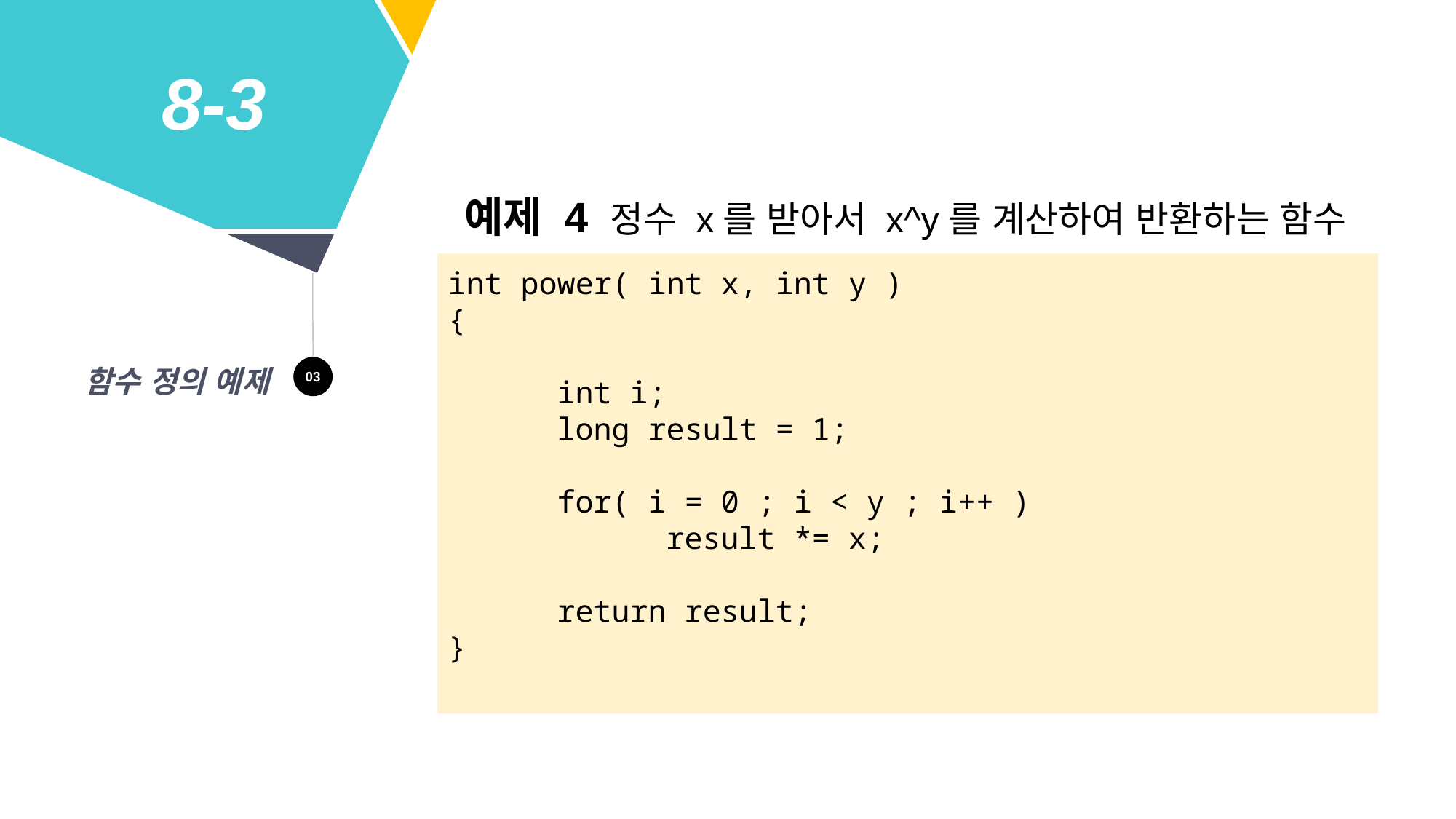

8-3
예제 4 정수 x를 받아서 x^y를 계산하여 반환하는 함수
int power( int x, int y )
{

	int i;
	long result = 1;

	for( i = 0 ; i < y ; i++ )
		result *= x;

	return result;
}
03
함수 정의 예제